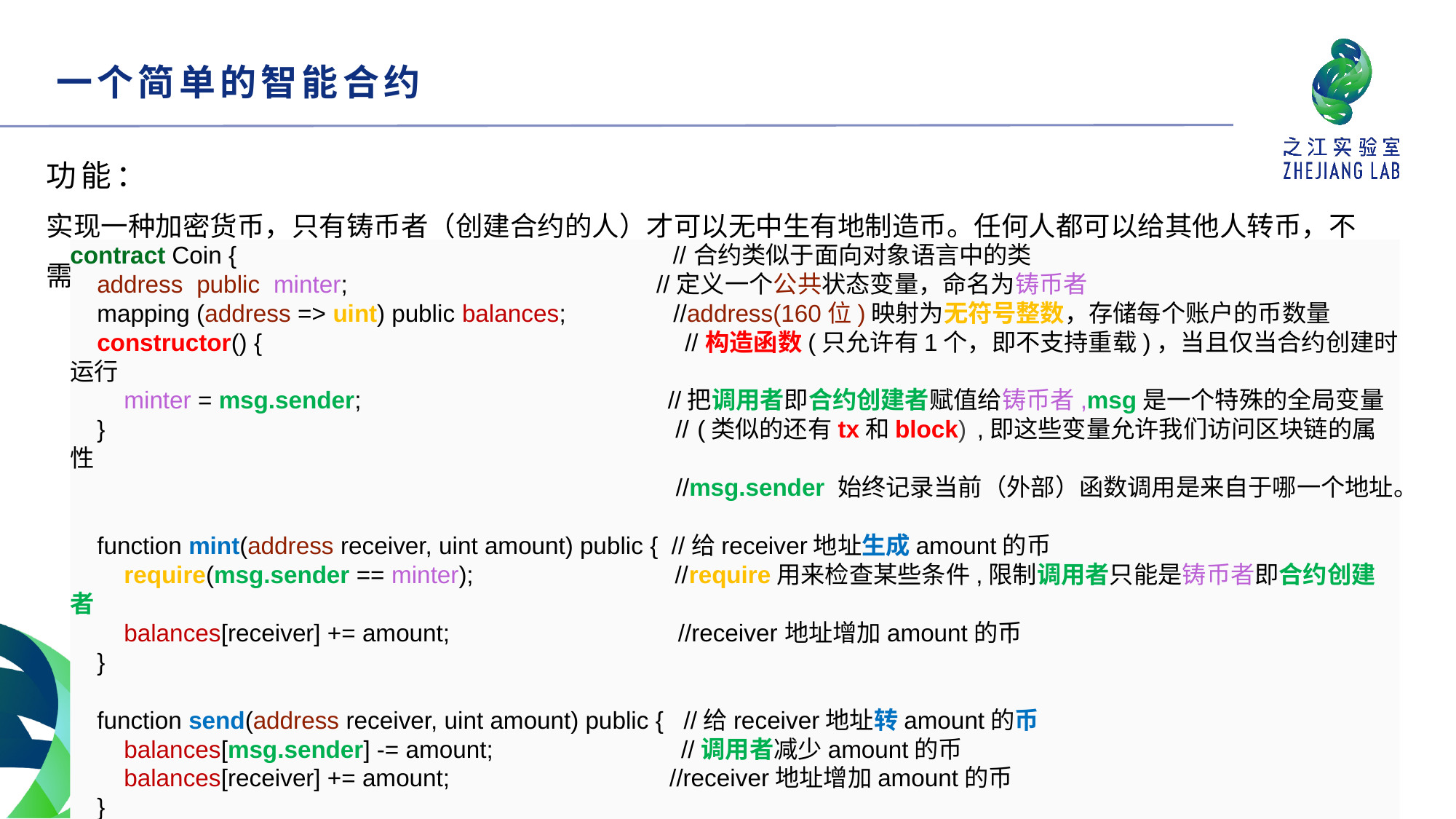

一个简单的智能合约

功能：
实现一种加密货币，只有铸币者（创建合约的人）才可以无中生有地制造币。任何人都可以给其他人转币，不需要注册用户名和密码 —— 所需要的只是密钥对(账户地址)。
contract Coin {                                                                 //合约类似于面向对象语言中的类
    address  public  minter;                                              //定义一个公共状态变量，命名为铸币者
    mapping (address => uint) public balances;                //address(160位)映射为无符号整数，存储每个账户的币数量
    constructor() {                                                               //构造函数(只允许有1个，即不支持重载)，当且仅当合约创建时运行
        minter = msg.sender; 		                        //把调用者即合约创建者赋值给铸币者,msg是一个特殊的全局变量
    }                                                                                     // (类似的还有tx和block)  ,即这些变量允许我们访问区块链的属性
                                                                                          //msg.sender 始终记录当前（外部）函数调用是来自于哪一个地址。
    function mint(address receiver, uint amount) public {  //给receiver地址生成amount的币
        require(msg.sender == minter);                              //require用来检查某些条件,限制调用者只能是铸币者即合约创建者
        balances[receiver] += amount;                                  //receiver地址增加amount的币
    }
    function send(address receiver, uint amount) public {   //给receiver地址转amount的币
        balances[msg.sender] -= amount;                            //调用者减少amount的币
        balances[receiver] += amount; 		        //receiver地址增加amount的币
    }
}